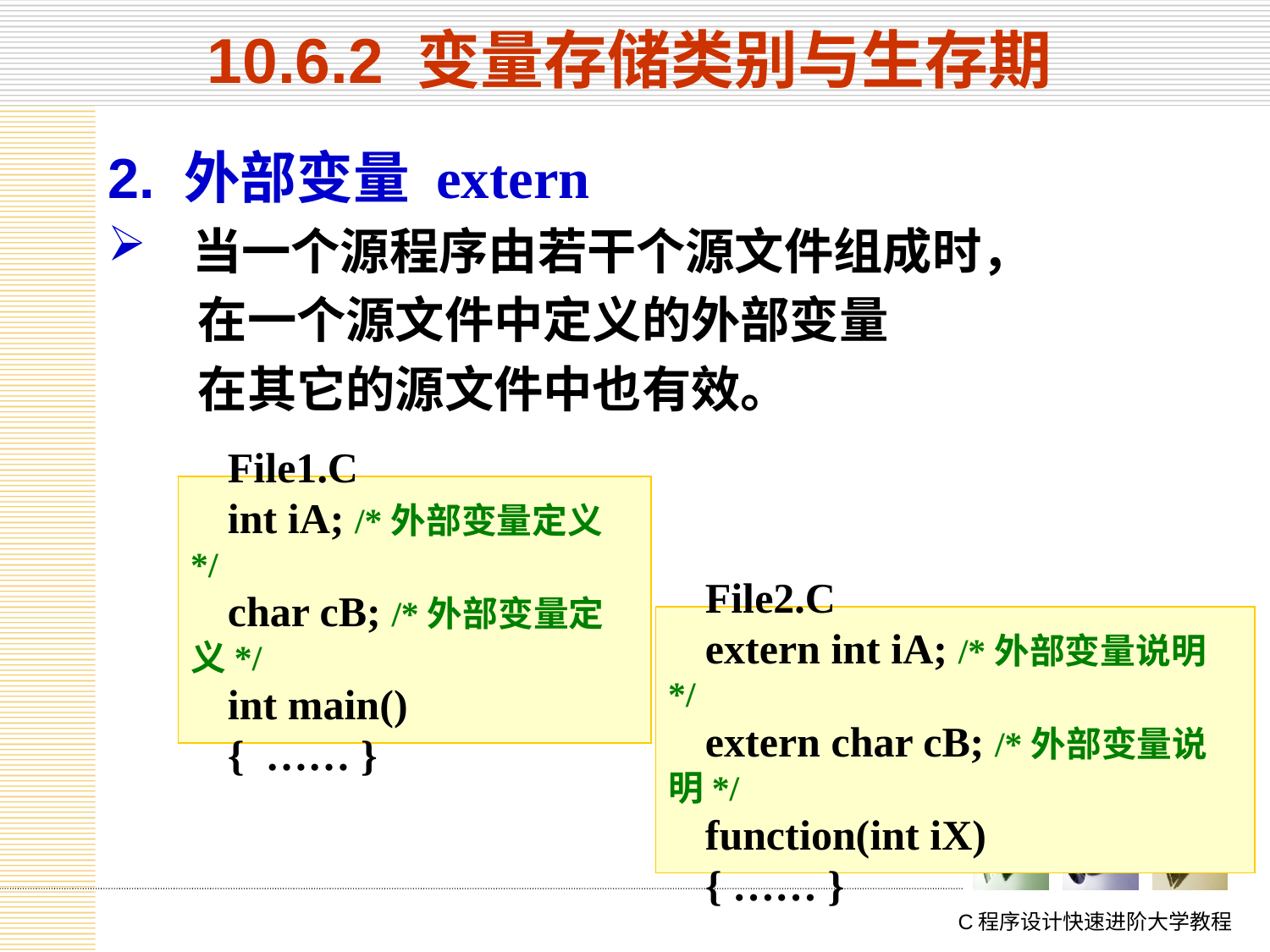

# 10.6.2 变量存储类别与生存期
2. 外部变量 extern
当一个源程序由若干个源文件组成时，
       在一个源文件中定义的外部变量
       在其它的源文件中也有效。
File1.C
int iA; /*外部变量定义*/
char cB; /*外部变量定义*/
int main()
{  …… }
File2.C
extern int iA; /*外部变量说明*/
extern char cB; /*外部变量说明*/
function(int iX)
{ …… }
77
C程序设计快速进阶大学教程